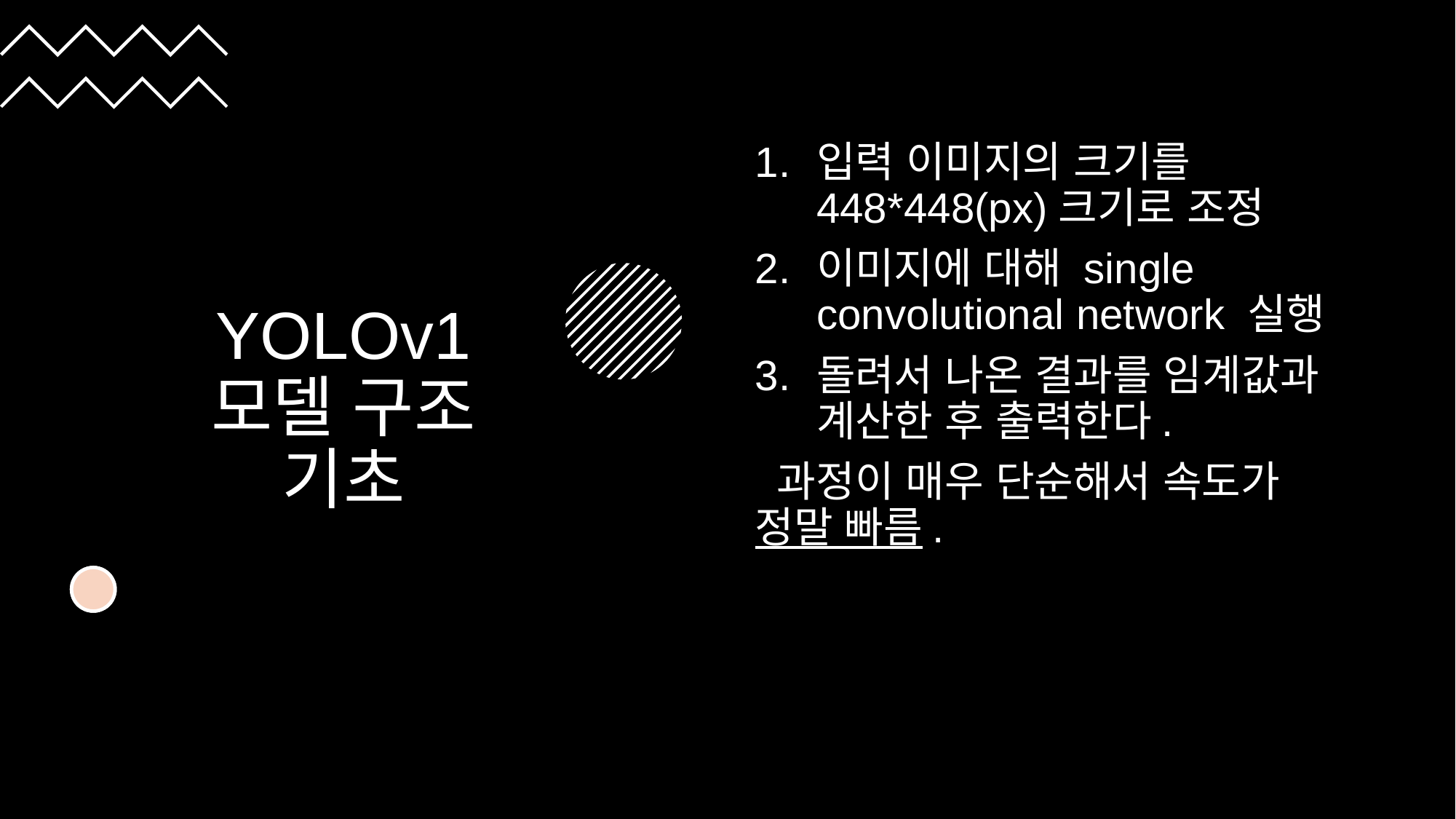

# YOLOv1 모델 구조 기초
입력 이미지의 크기를 448*448(px)크기로 조정
이미지에 대해 single convolutional network 실행
돌려서 나온 결과를 임계값과 계산한 후 출력한다.
 과정이 매우 단순해서 속도가 정말 빠름.